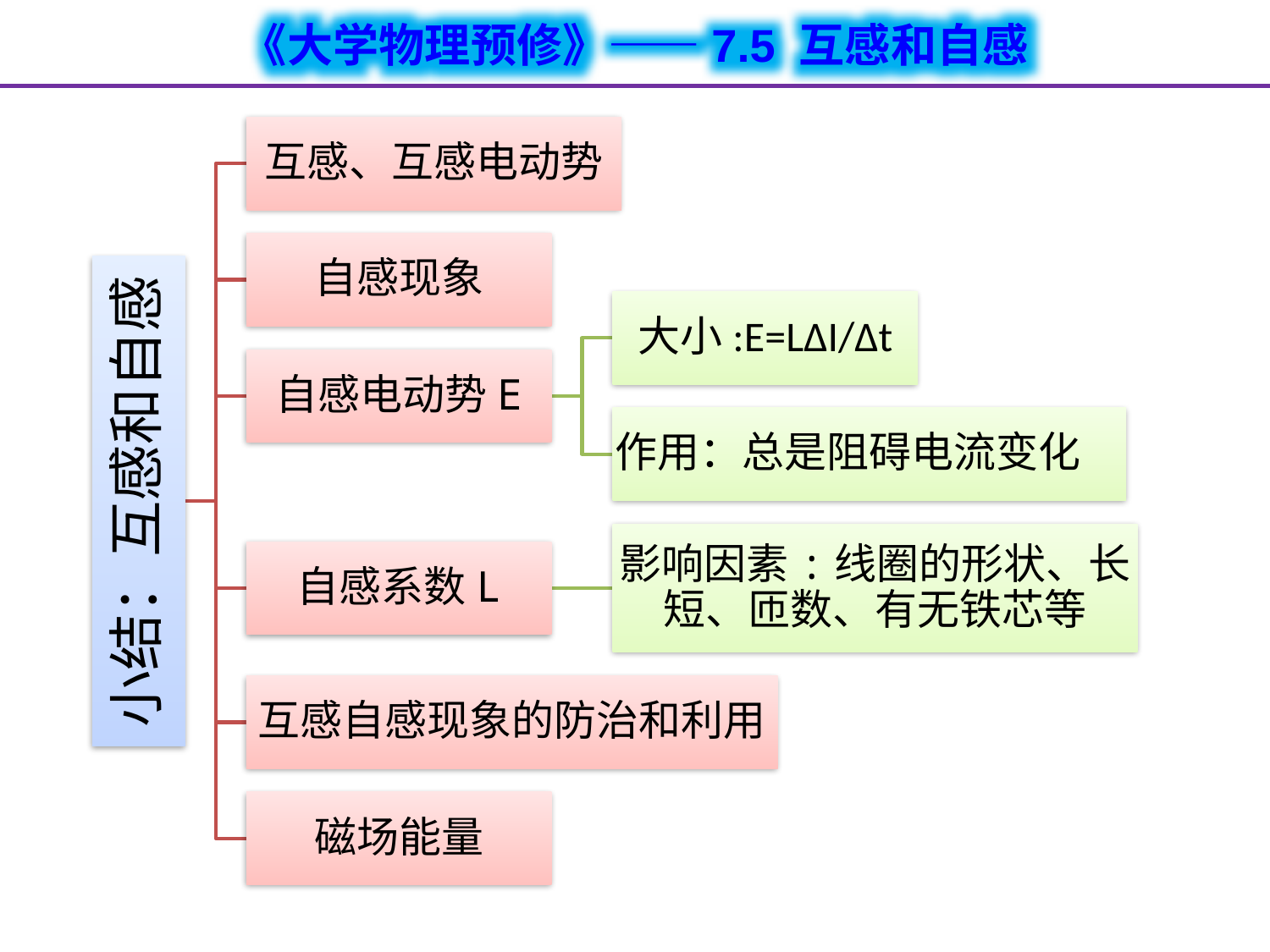

小结：互感和自感
互感、互感电动势
自感现象
自感电动势E
大小:E=LΔI/Δt
作用：总是阻碍电流变化
自感系数L
影响因素:线圈的形状、长短、匝数、有无铁芯等
互感自感现象的防治和利用
磁场能量